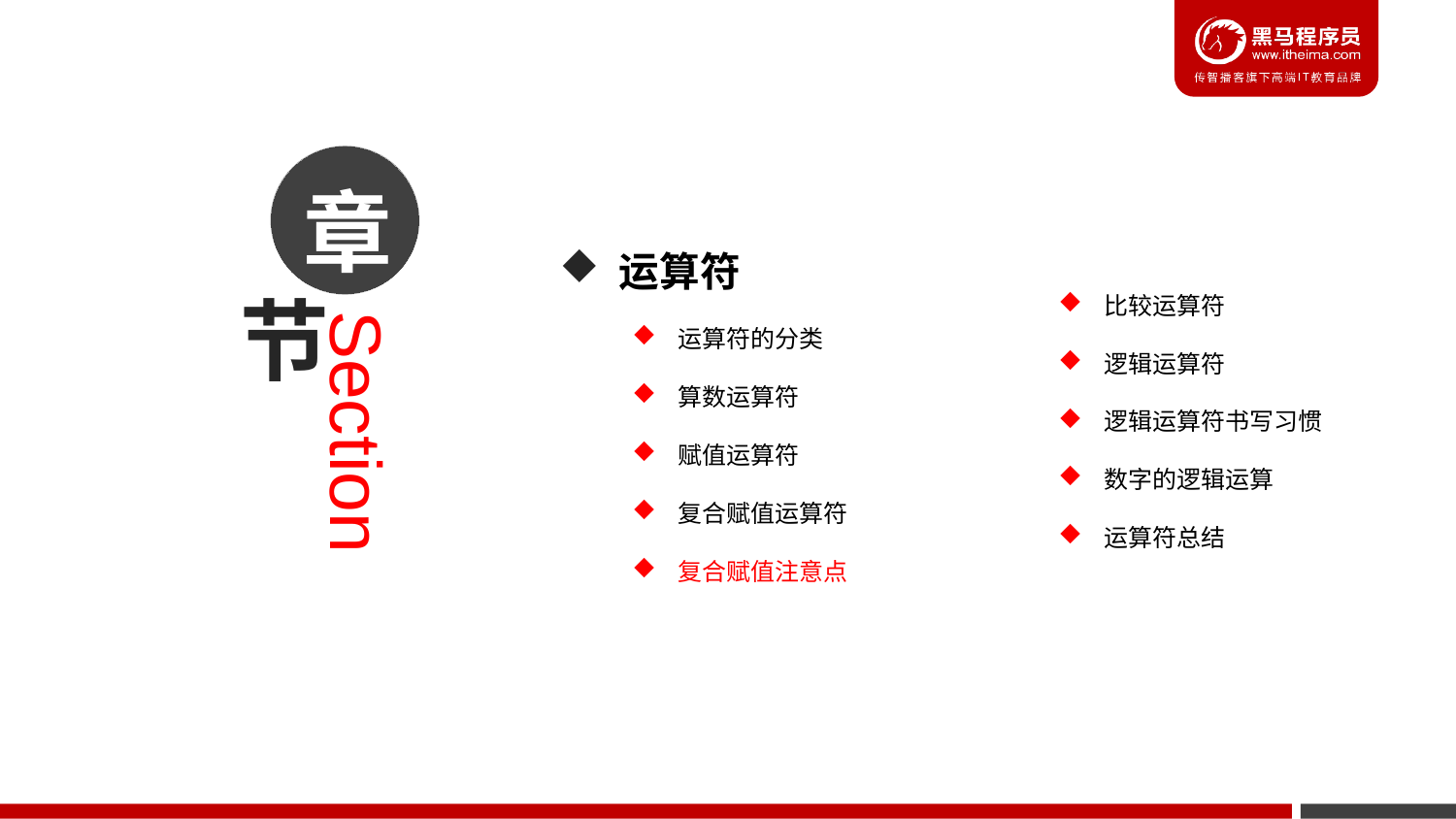

章

比较运算符
逻辑运算符
逻辑运算符书写习惯
数字的逻辑运算
运算符总结

 运算符
运算符的分类
算数运算符
赋值运算符
复合赋值运算符
复合赋值注意点

节
Section